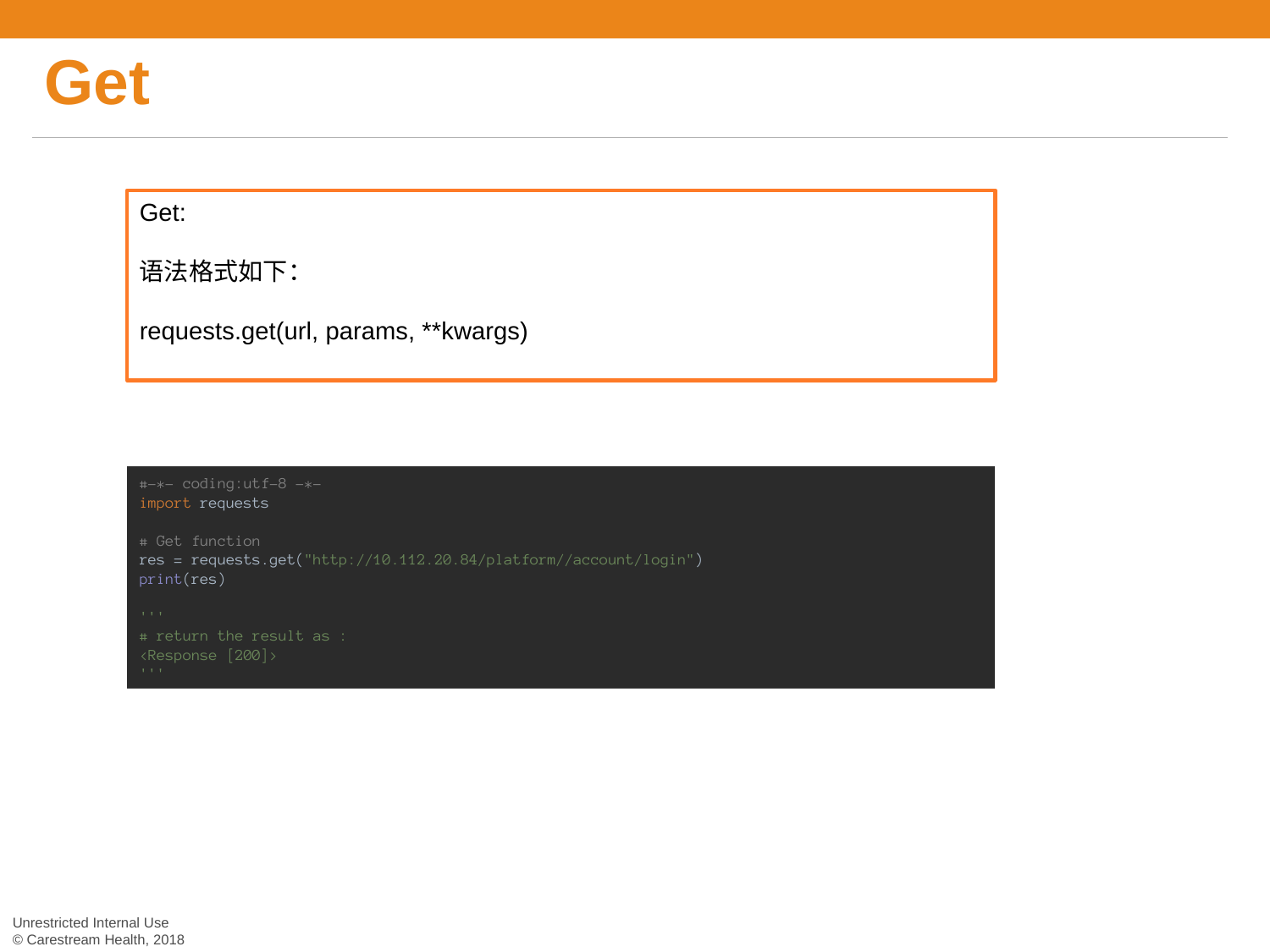

# Get
Get:

语法格式如下：

requests.get(url, params, **kwargs)

#-*- coding:utf-8 -*-
import requests
# Get function
res = requests.get("http://10.112.20.84/platform//account/login")
print(res)
'''
# return the result as :
<Response [200]>
'''
Unrestricted Internal Use
© Carestream Health, 2018